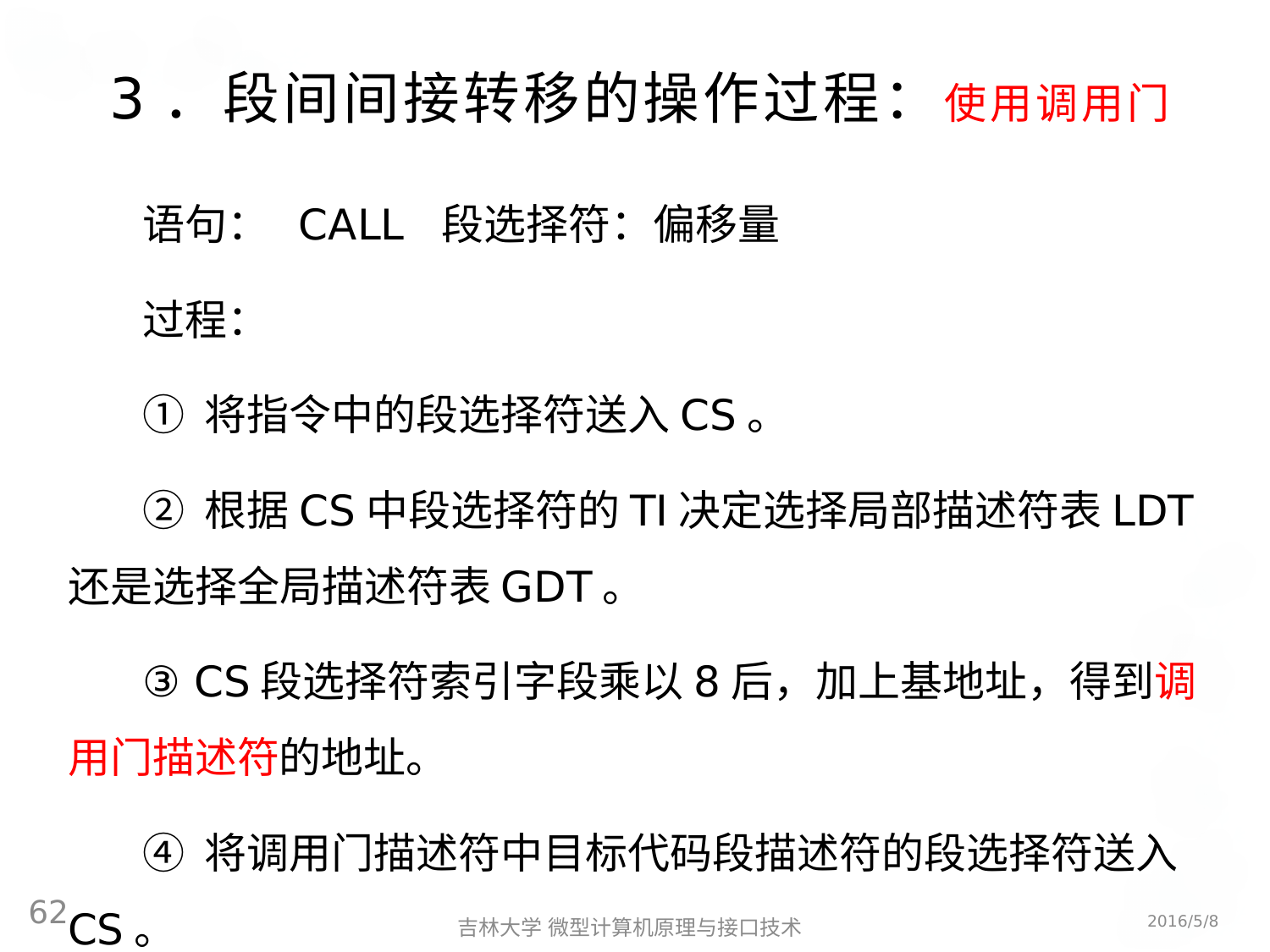

# 3．段间间接转移的操作过程：使用调用门
语句：  CALL  段选择符：偏移量
过程：
① 将指令中的段选择符送入CS。
② 根据CS中段选择符的TI决定选择局部描述符表LDT还是选择全局描述符表GDT。
③ CS段选择符索引字段乘以8后，加上基地址，得到调用门描述符的地址。
④ 将调用门描述符中目标代码段描述符的段选择符送入CS。
62
2016/5/8
吉林大学 微型计算机原理与接口技术